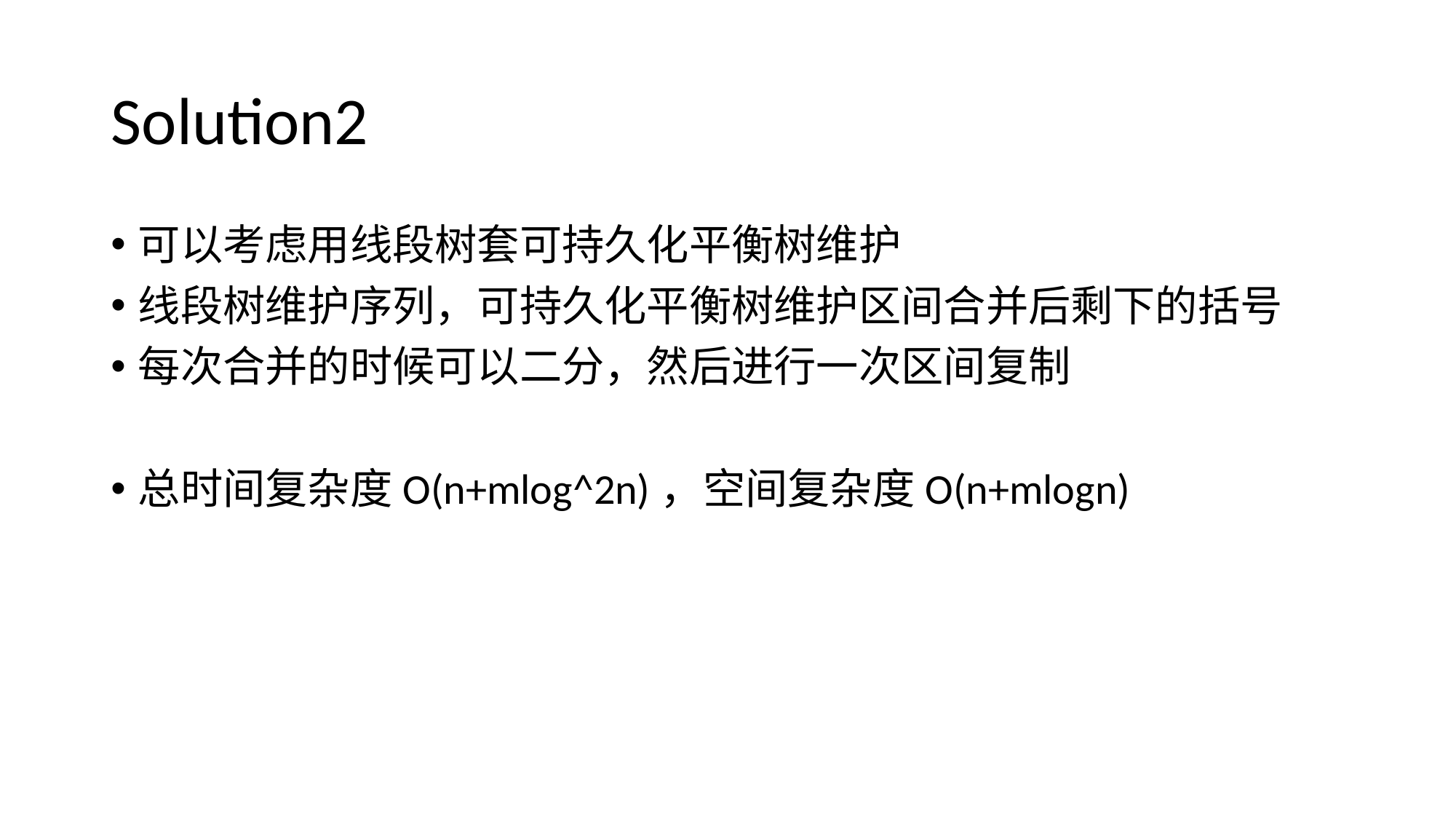

# Solution2
可以考虑用线段树套可持久化平衡树维护
线段树维护序列，可持久化平衡树维护区间合并后剩下的括号
每次合并的时候可以二分，然后进行一次区间复制

总时间复杂度O(n+mlog^2n)，空间复杂度O(n+mlogn)